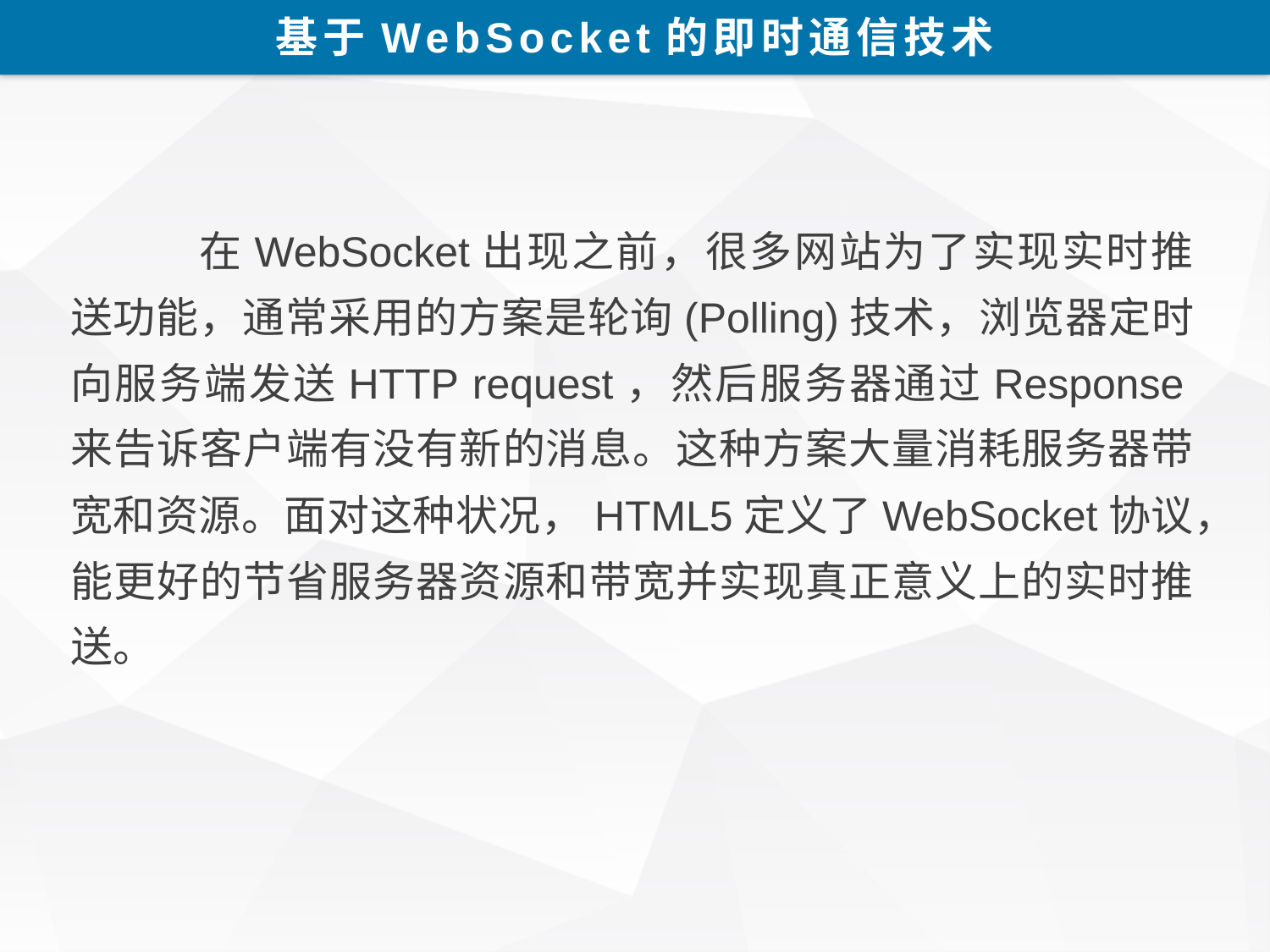

基于WebSocket的即时通信技术
	在WebSocket出现之前，很多网站为了实现实时推送功能，通常采用的方案是轮询(Polling)技术，浏览器定时向服务端发送HTTP request，然后服务器通过Response来告诉客户端有没有新的消息。这种方案大量消耗服务器带宽和资源。面对这种状况，HTML5定义了WebSocket协议，能更好的节省服务器资源和带宽并实现真正意义上的实时推送。